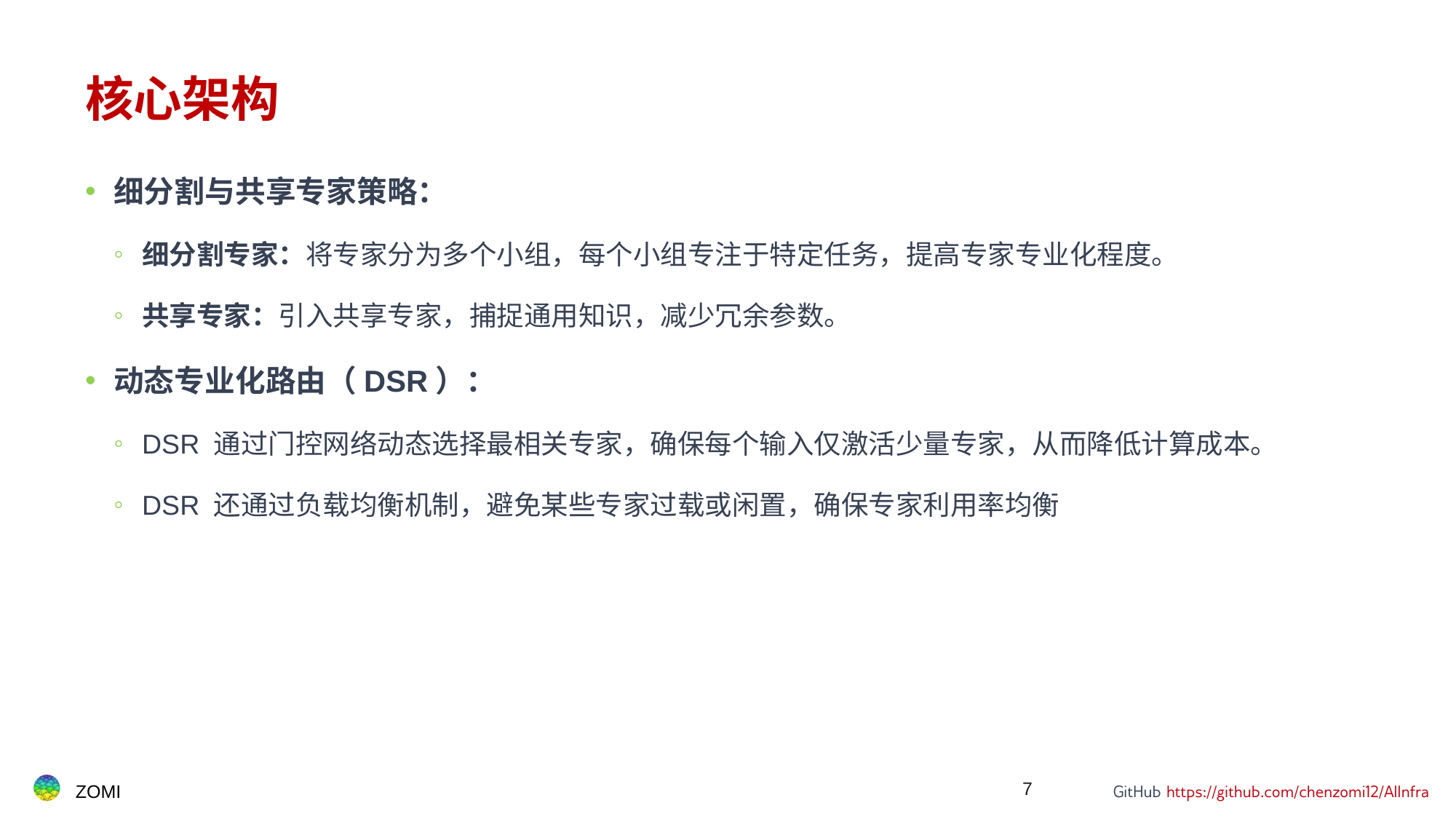

# 核心架构
细分割与共享专家策略：
细分割专家：将专家分为多个小组，每个小组专注于特定任务，提高专家专业化程度。
共享专家：引入共享专家，捕捉通用知识，减少冗余参数。
动态专业化路由（DSR）：
DSR 通过门控网络动态选择最相关专家，确保每个输入仅激活少量专家，从而降低计算成本。
DSR 还通过负载均衡机制，避免某些专家过载或闲置，确保专家利用率均衡